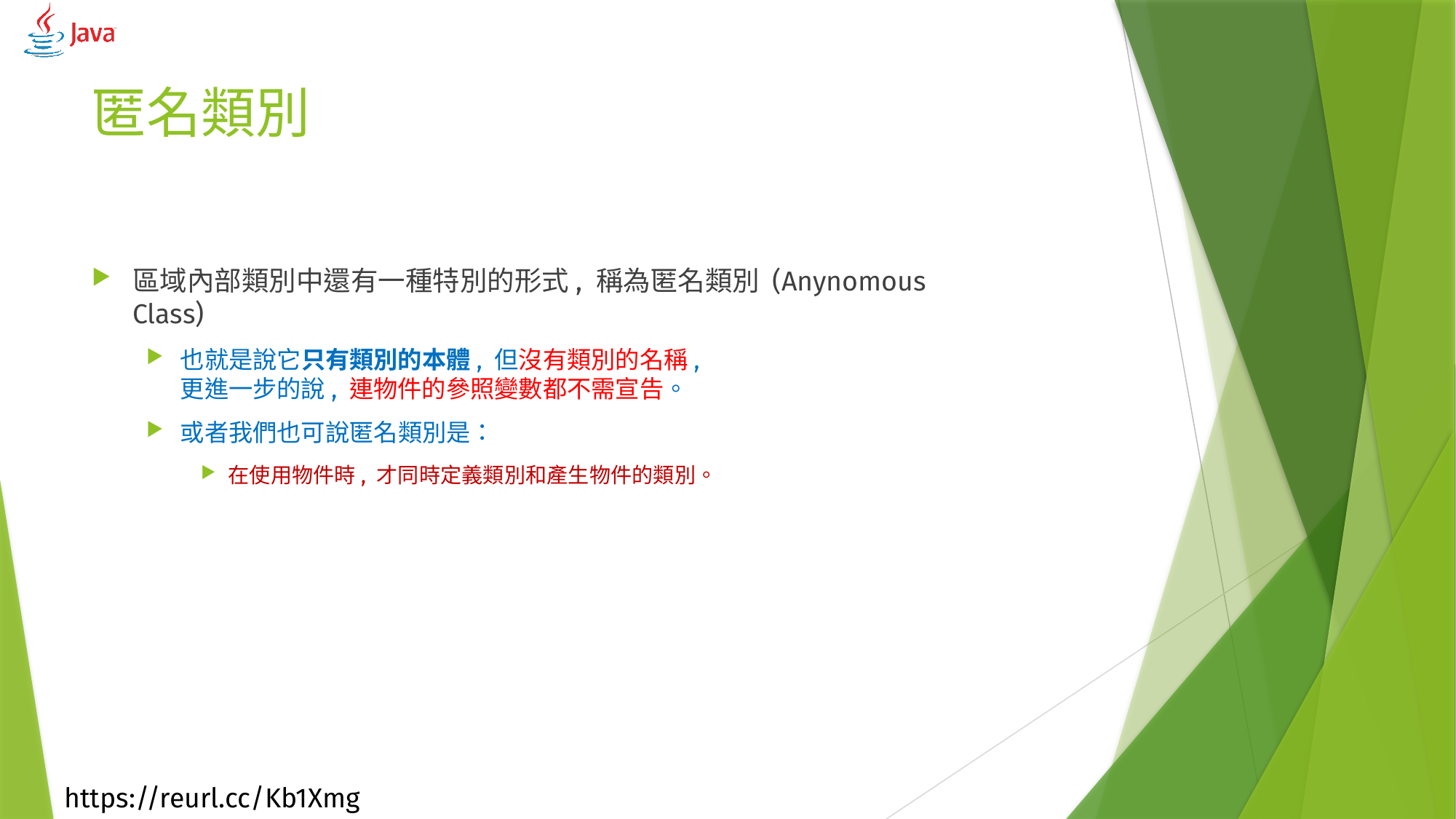

# 匿名類別
區域內部類別中還有一種特別的形式, 稱為匿名類別 (Anynomous Class)
也就是說它只有類別的本體, 但沒有類別的名稱,
更進一步的說, 連物件的參照變數都不需宣告。
或者我們也可說匿名類別是：
在使用物件時, 才同時定義類別和產生物件的類別。